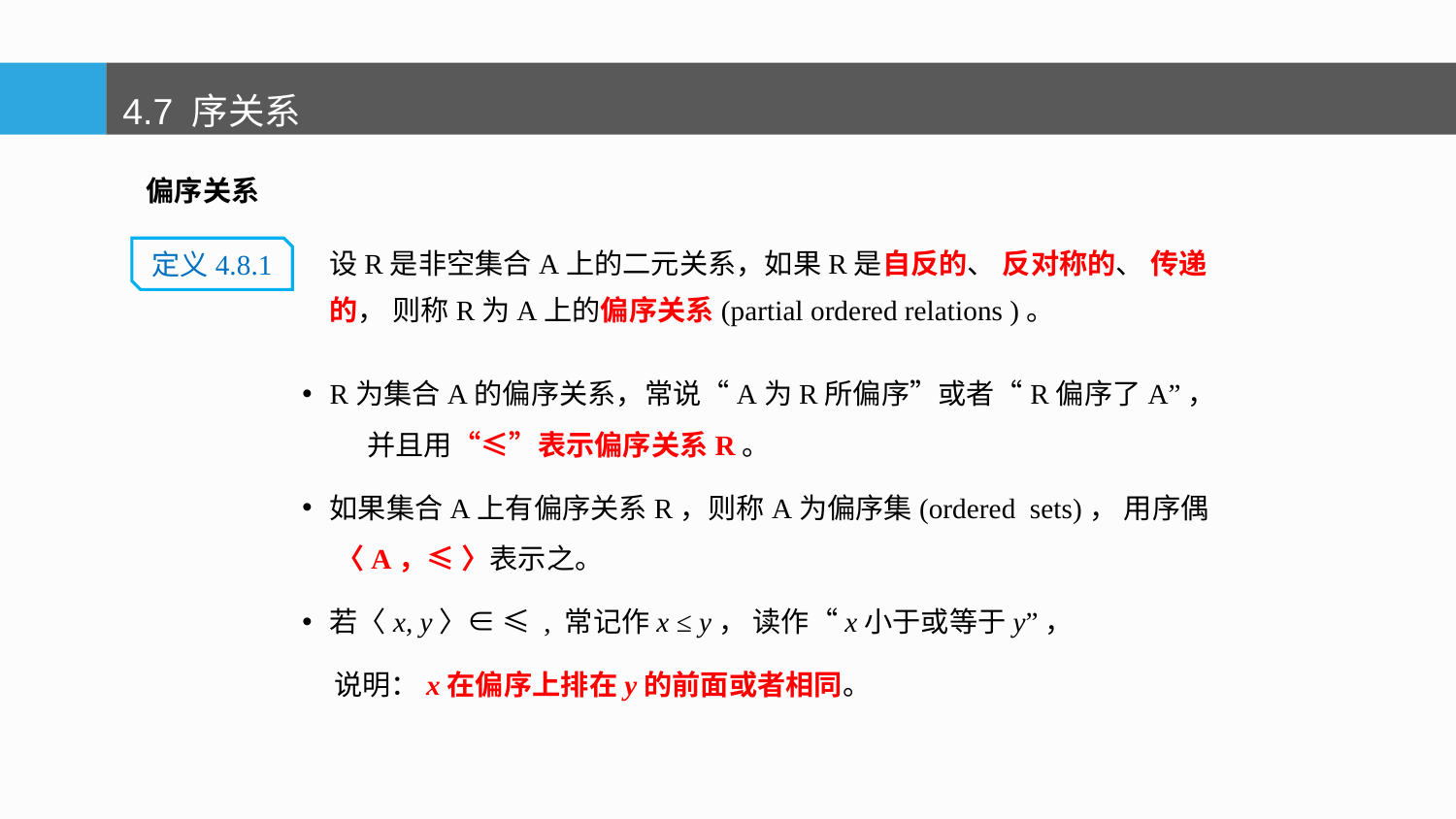

4.7 序关系

偏序关系
设R是非空集合A上的二元关系，如果R是自反的、 反对称的、 传递的， 则称R为A上的偏序关系(partial ordered relations )。
定义4.8.1
R为集合A的偏序关系，常说“A为R所偏序”或者“R偏序了A”，          并且用“≤”表示偏序关系R。
如果集合A上有偏序关系R，则称A为偏序集(ordered  sets)， 用序偶      〈A，≤ 〉表示之。
若〈x, y〉∈ ≤ , 常记作x ≤ y， 读作“x小于或等于y”，
    说明：x在偏序上排在y的前面或者相同。